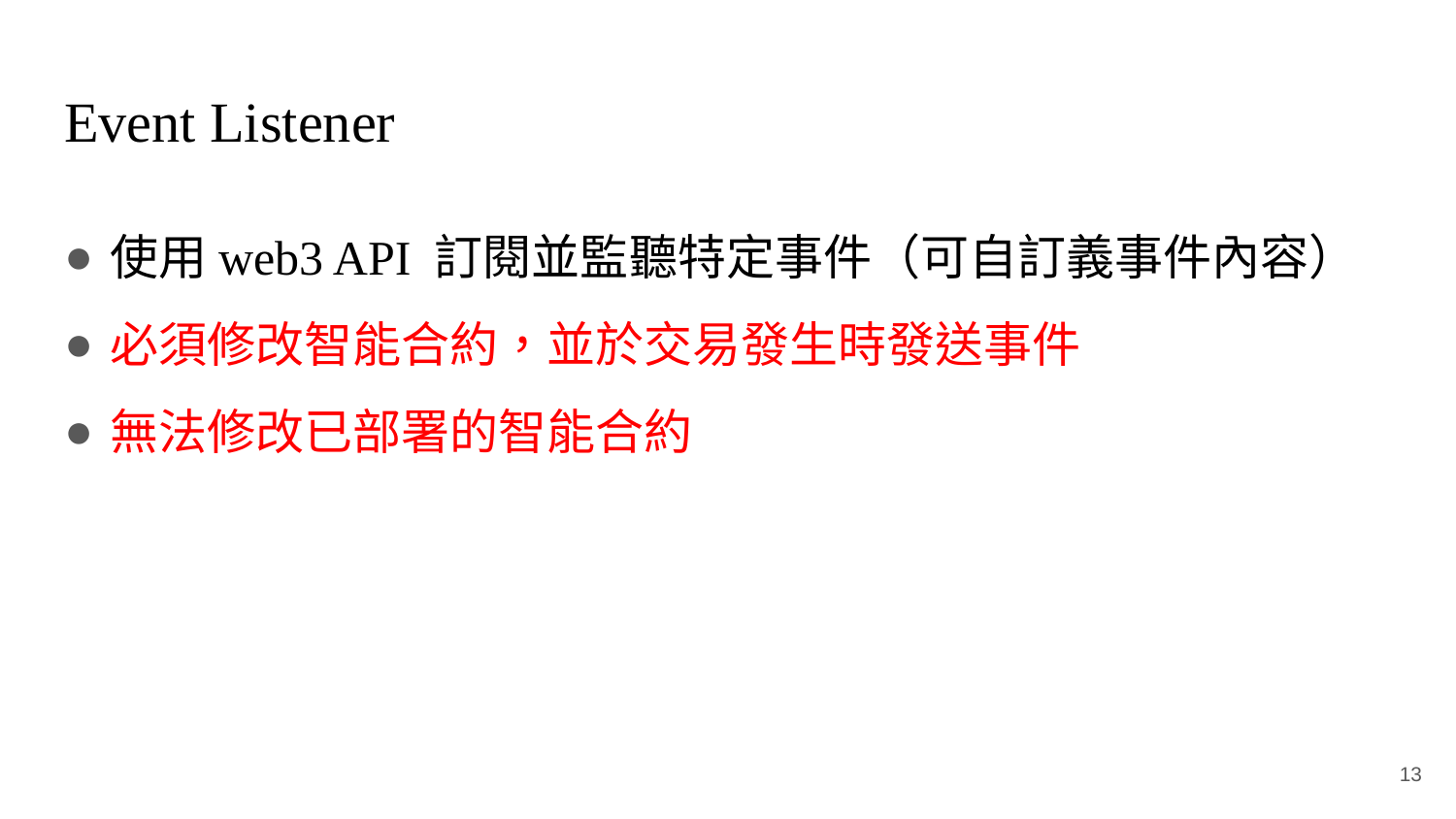

# Event Listener
使用web3 API 訂閱並監聽特定事件（可自訂義事件內容）
必須修改智能合約，並於交易發生時發送事件
無法修改已部署的智能合約

13